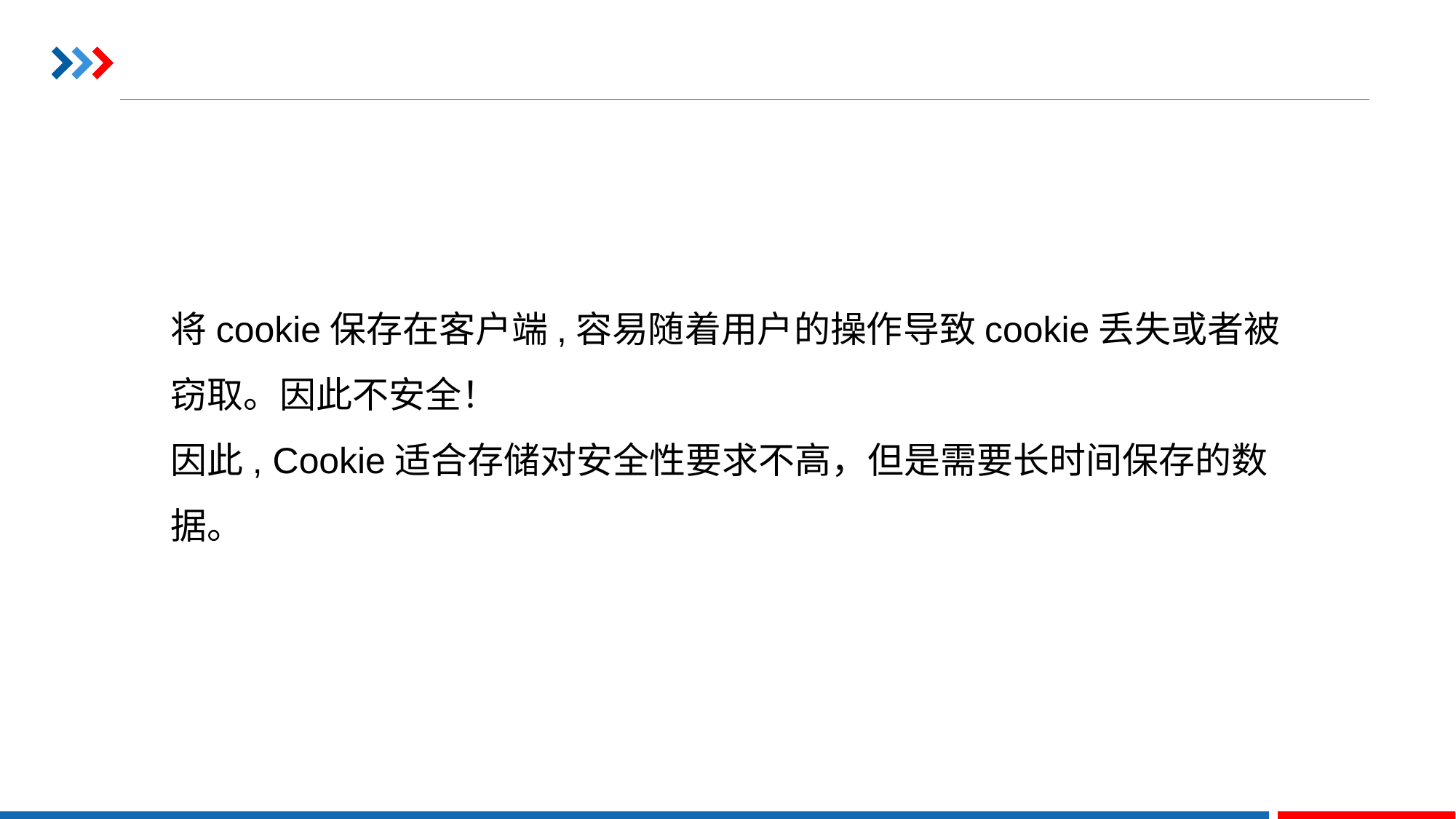

将cookie保存在客户端,容易随着用户的操作导致cookie丢失或者被窃取。因此不安全！
因此, Cookie适合存储对安全性要求不高，但是需要长时间保存的数据。